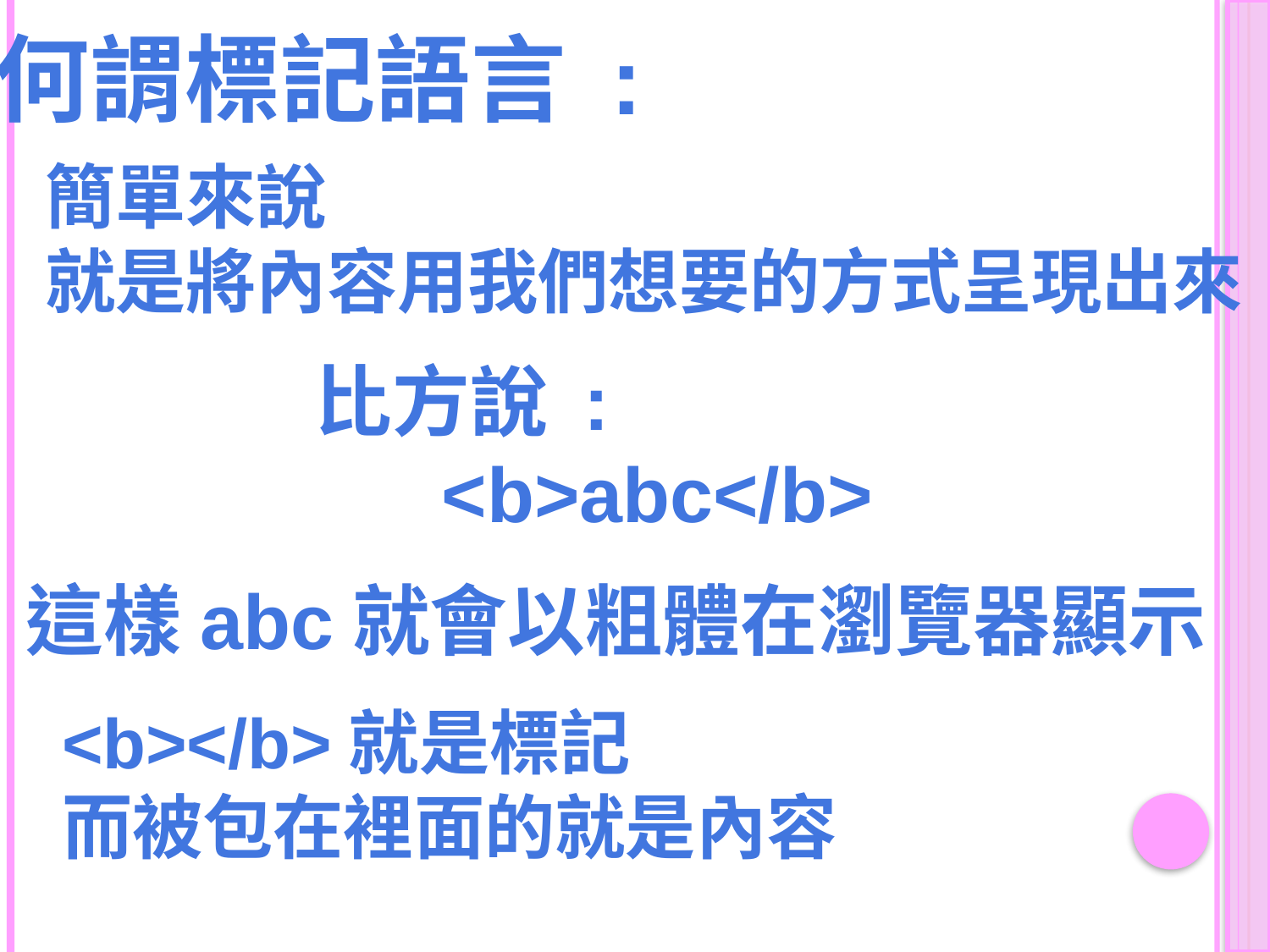

何謂標記語言 :
簡單來說
就是將內容用我們想要的方式呈現出來
比方說 :
	<b>abc</b>
這樣abc就會以粗體在瀏覽器顯示
<b></b>就是標記
而被包在裡面的就是內容